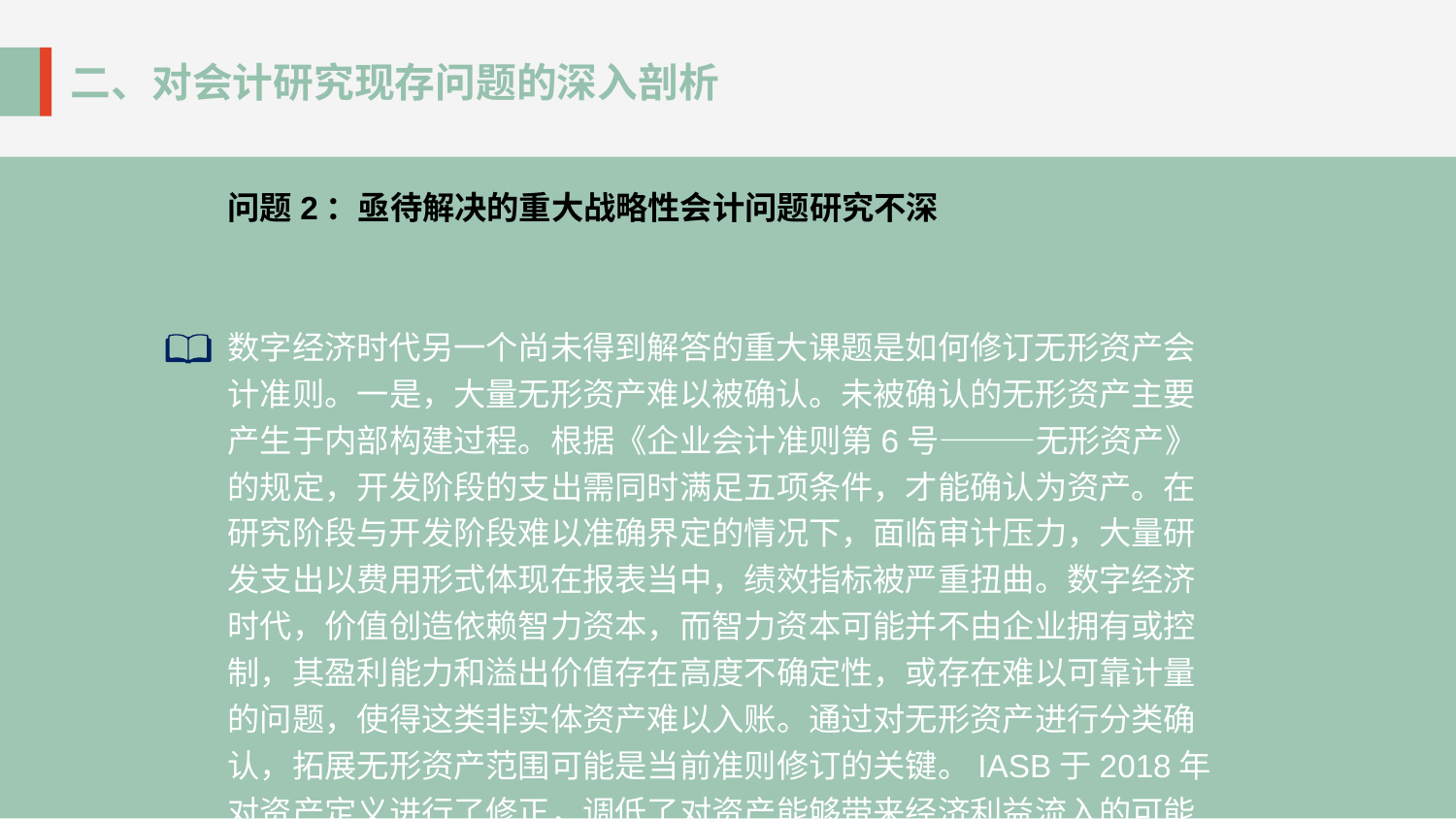

二、对会计研究现存问题的深入剖析

问题2：亟待解决的重大战略性会计问题研究不深

数字经济时代另一个尚未得到解答的重大课题是如何修订无形资产会计准则。一是，大量无形资产难以被确认。未被确认的无形资产主要产生于内部构建过程。根据《企业会计准则第6号———无形资产》的规定，开发阶段的支出需同时满足五项条件，才能确认为资产。在研究阶段与开发阶段难以准确界定的情况下，面临审计压力，大量研发支出以费用形式体现在报表当中，绩效指标被严重扭曲。数字经济时代，价值创造依赖智力资本，而智力资本可能并不由企业拥有或控制，其盈利能力和溢出价值存在高度不确定性，或存在难以可靠计量的问题，使得这类非实体资产难以入账。通过对无形资产进行分类确认，拓展无形资产范围可能是当前准则修订的关键。IASB于2018年对资产定义进行了修正，调低了对资产能够带来经济利益流入的可能性标准，一定程度上为未来无形资产确认与准则修订提供了敞口。二是，后续计量对于无形资产价值变化反映不足。无形资产后续计量采用了与有形资产类似的核算逻辑，按照一定规则对无形资产价值进行摊销。但随着无形资产形式的多样化，并不是所有无形资产都会在价值创造过程中发生价值减损，有的甚至随时间积累出现价值提升，导致摊销的后续计量方式可能与无形资产价值变动方向产生矛盾。修订无形资产准则也是提升当前会计信息相关性的重要一步，对于提升企业创新积极性，推动新业务、新模式的产生具有重要意义。修订无形资产准则是一项系统工程，需要核算框架、计量技术、监管与审计规则等诸多方面的同步变革，存在巨大的研究空间。虽然我国始终坚持国际会计准则趋同的会计准则修订方向，但作为数字经济时代的重要参与者，以及未来的引领者，需要在无形资产会计准则学术讨论与修订中积极作为，尤其是在国际准则修订前，会计学术界有必要结合我国实际，先行对无形资产会计准则修订问题进行充分研究。